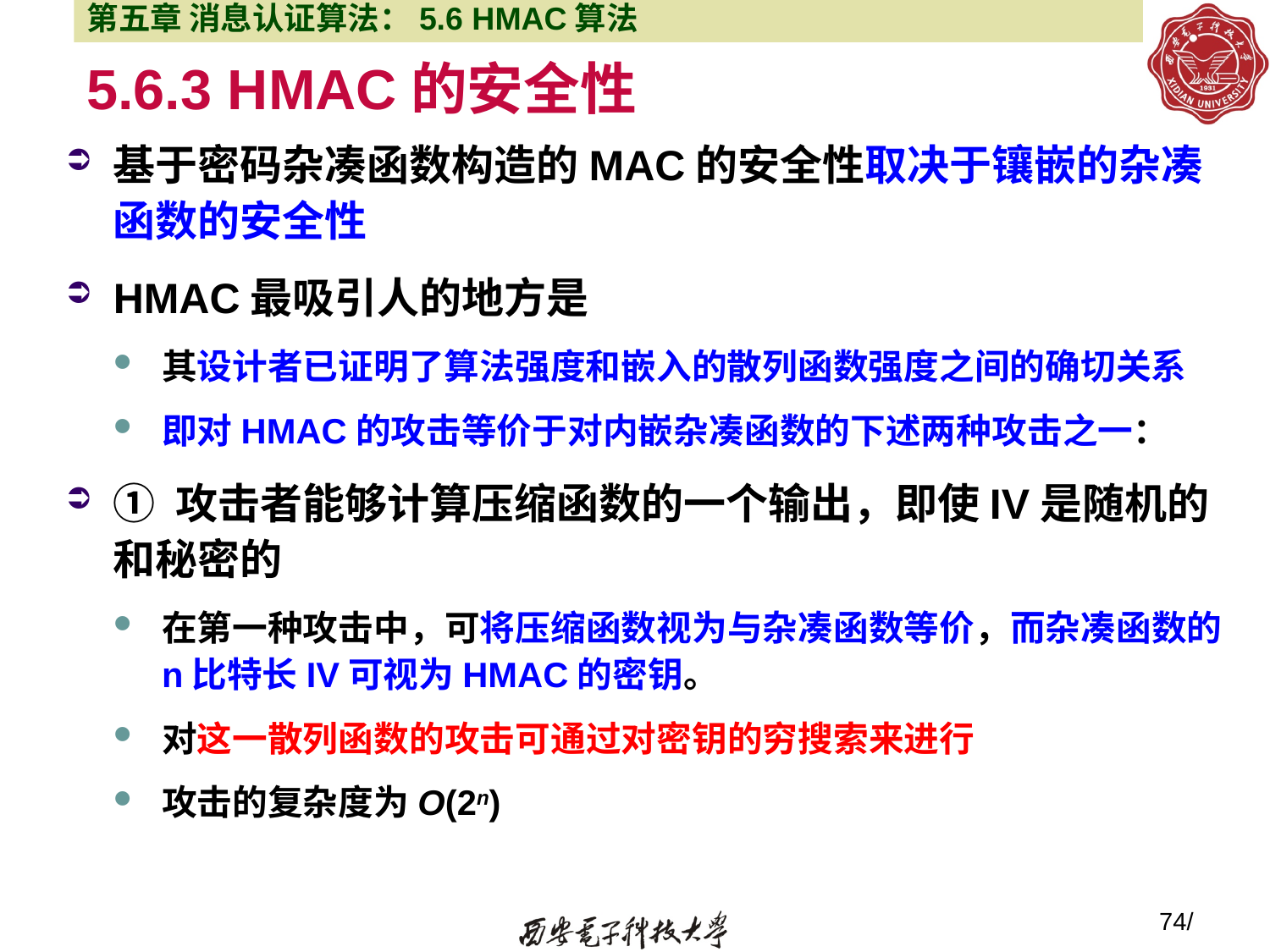

第五章 消息认证算法：5.6 HMAC算法
# 5.6.3 HMAC的安全性
基于密码杂凑函数构造的MAC的安全性取决于镶嵌的杂凑函数的安全性
HMAC最吸引人的地方是
其设计者已证明了算法强度和嵌入的散列函数强度之间的确切关系
即对HMAC的攻击等价于对内嵌杂凑函数的下述两种攻击之一：
① 攻击者能够计算压缩函数的一个输出，即使IV是随机的和秘密的
在第一种攻击中，可将压缩函数视为与杂凑函数等价，而杂凑函数的n比特长IV可视为HMAC的密钥。
对这一散列函数的攻击可通过对密钥的穷搜索来进行
攻击的复杂度为O(2n)
74/